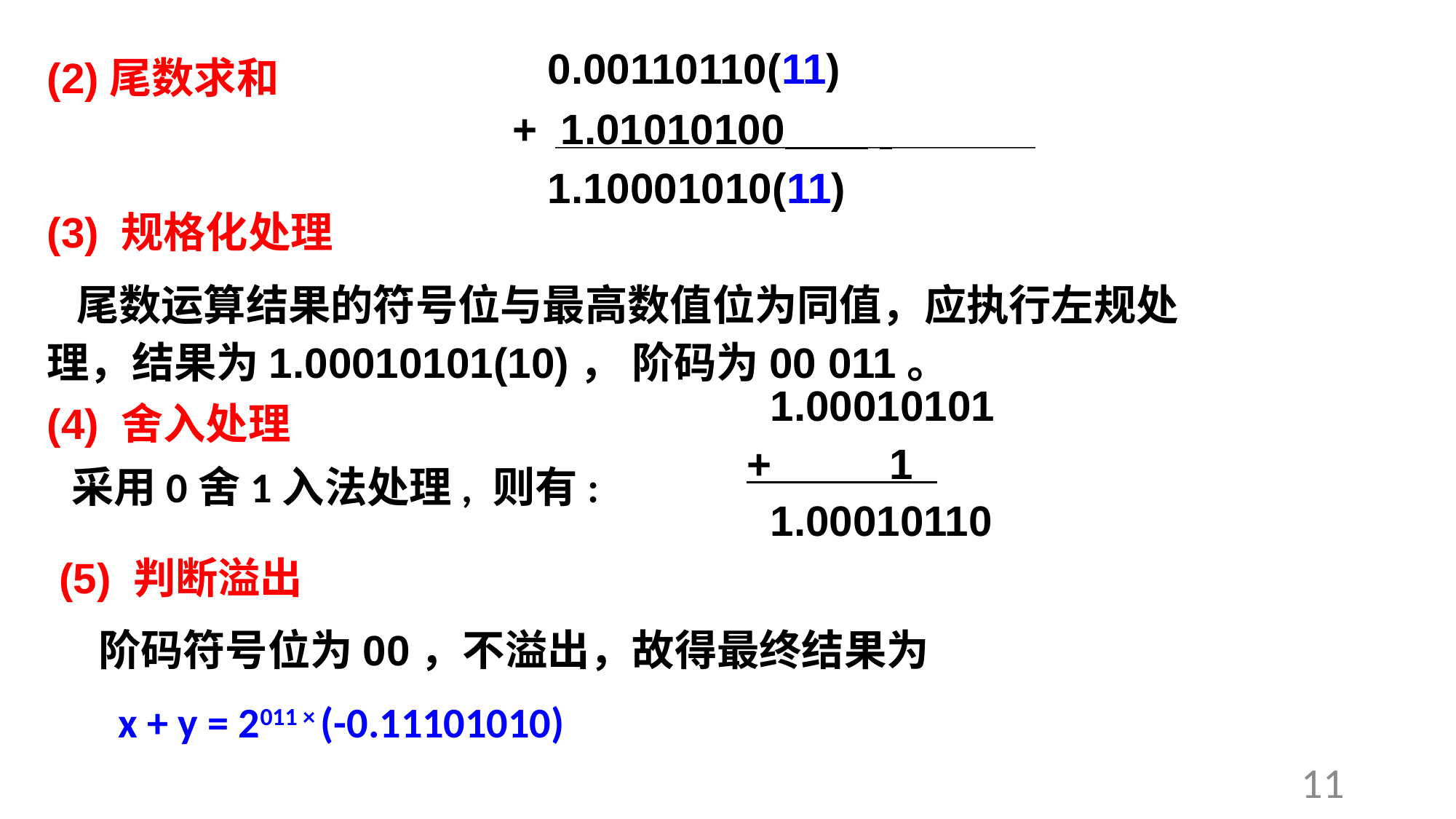

0.00110110(11)
      +  1.01010100
         1.10001010(11)
(2)尾数求和

(3) 规格化处理
  尾数运算结果的符号位与最高数值位为同值，应执行左规处
理，结果为1.00010101(10)， 阶码为00 011。
  1.00010101
+          1
  1.00010110
(4) 舍入处理
采用0舍1入法处理, 则有:
(5) 判断溢出
   阶码符号位为00，不溢出，故得最终结果为
     x + y = 2011 × (-0.11101010)
11